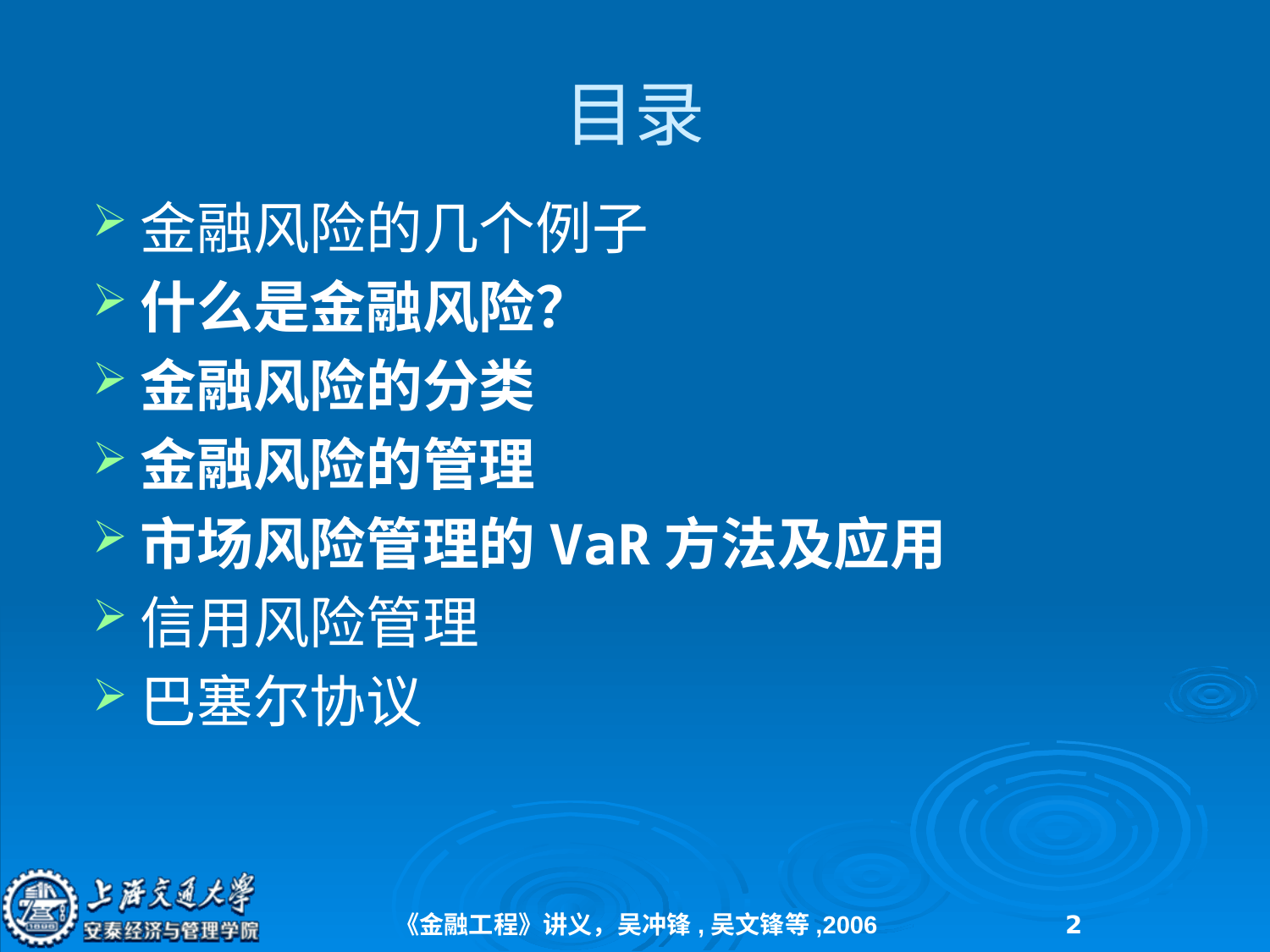

# 目录
金融风险的几个例子
什么是金融风险？
金融风险的分类
金融风险的管理
市场风险管理的VaR方法及应用
信用风险管理
巴塞尔协议